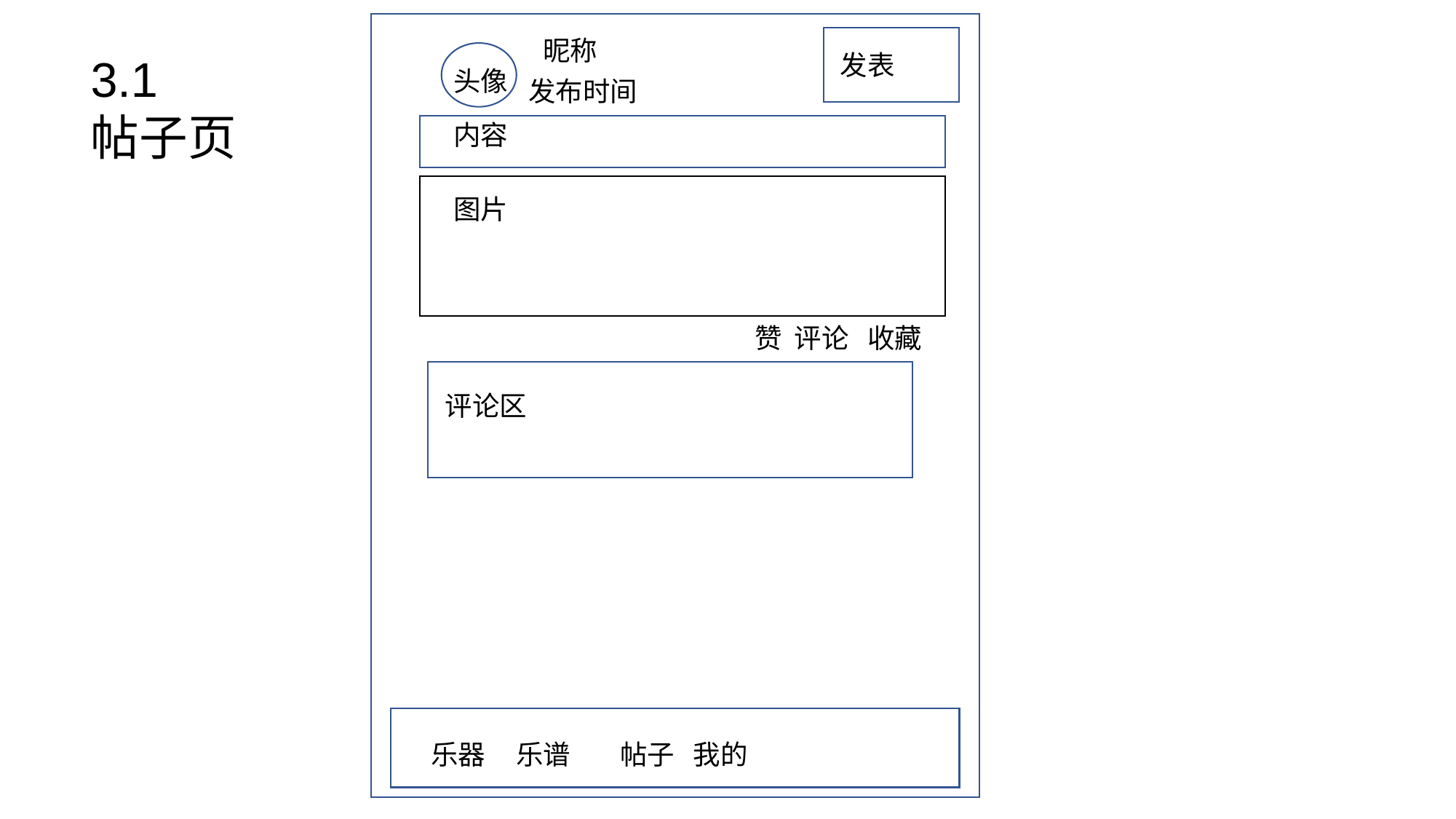

昵称

发表
3.1
帖子页
头像
发布时间
内容

图片
图片
赞  评论   收藏

评论区

乐器     乐谱        帖子   我的